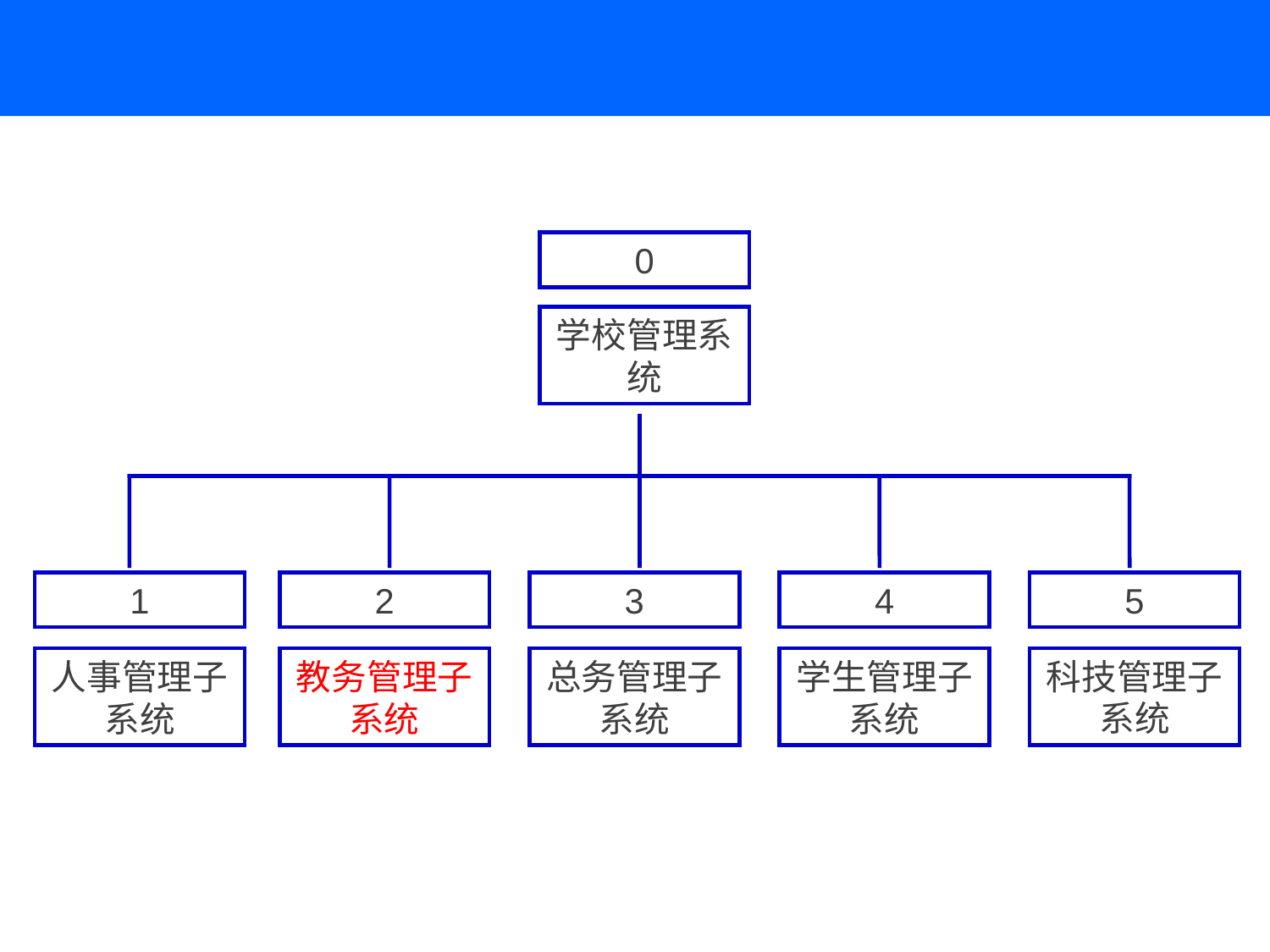

0
学校管理系统

1
人事管理子系统
2
教务管理子系统
3
总务管理子系统
4
学生管理子系统
5
科技管理子系统